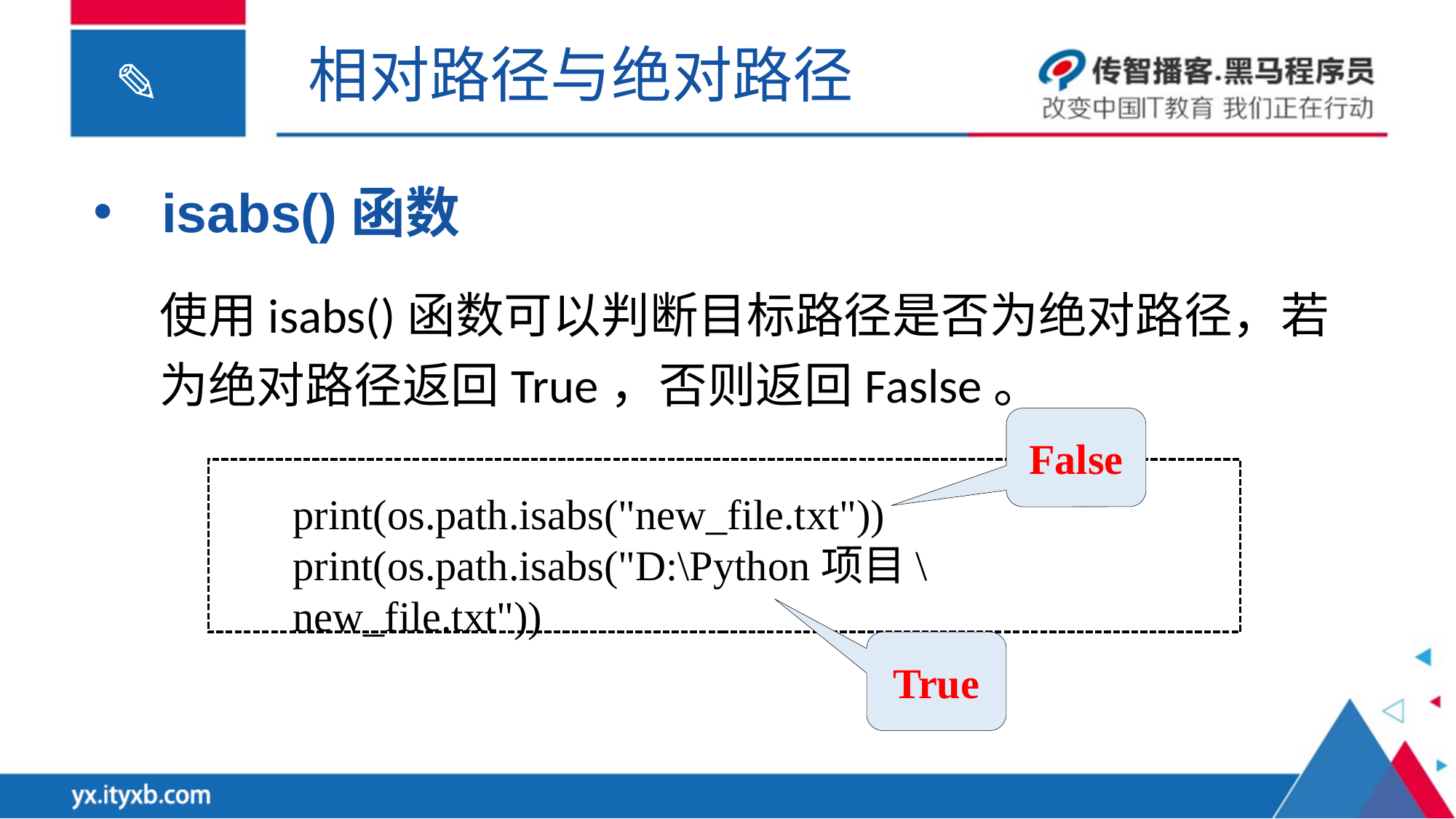

相对路径与绝对路径
isabs()函数
使用isabs()函数可以判断目标路径是否为绝对路径，若为绝对路径返回True，否则返回Faslse。
False

print(os.path.isabs("new_file.txt"))
print(os.path.isabs("D:\Python项目\new_file.txt"))
True